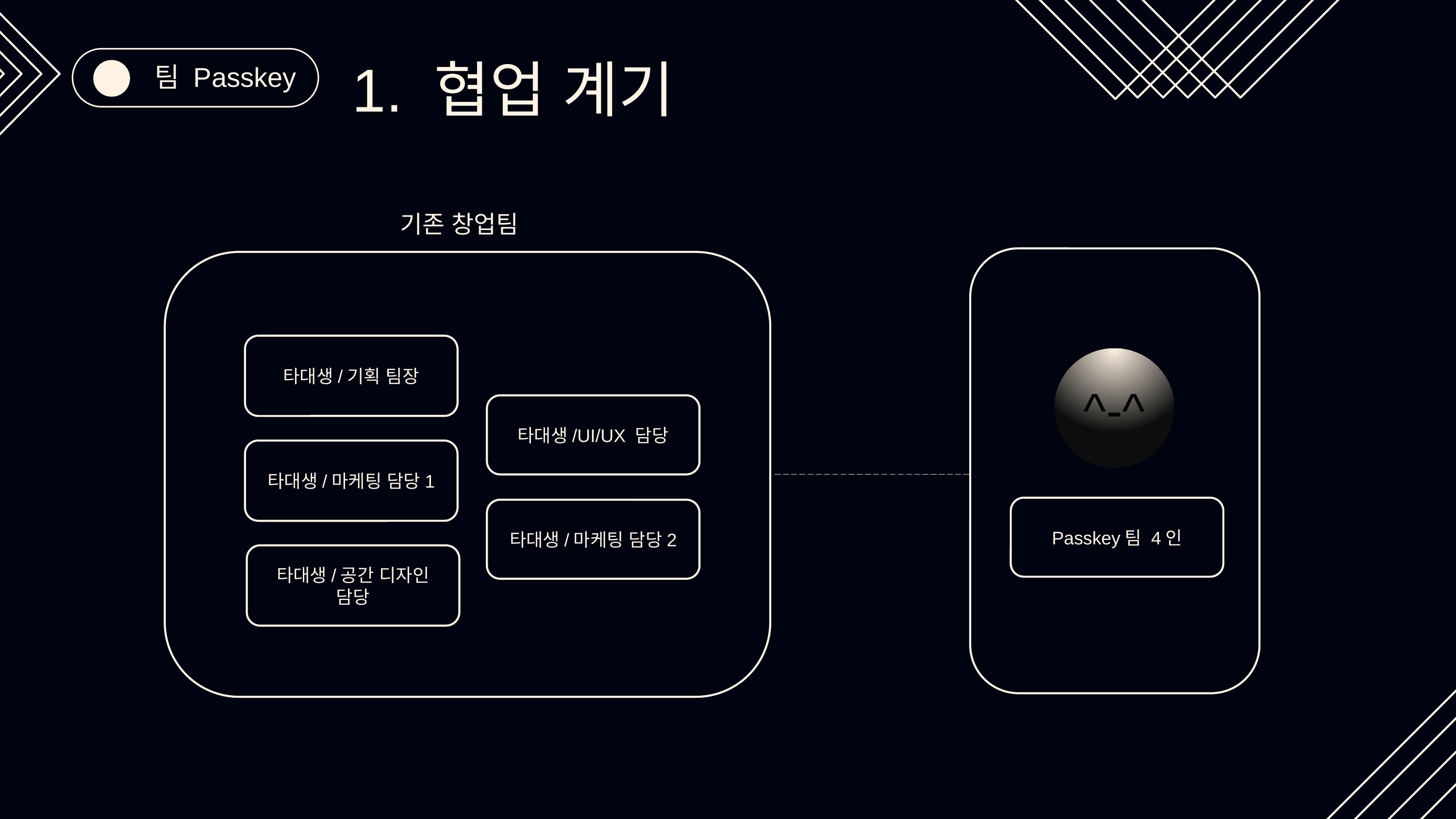

3
1. 협업 계기

팀 Passkey
기존 창업팀

타대생/기획 팀장
^-^
타대생/UI/UX 담당
타대생/마케팅 담당1
Passkey팀 4인
타대생/마케팅 담당2

타대생/공간 디자인 담당